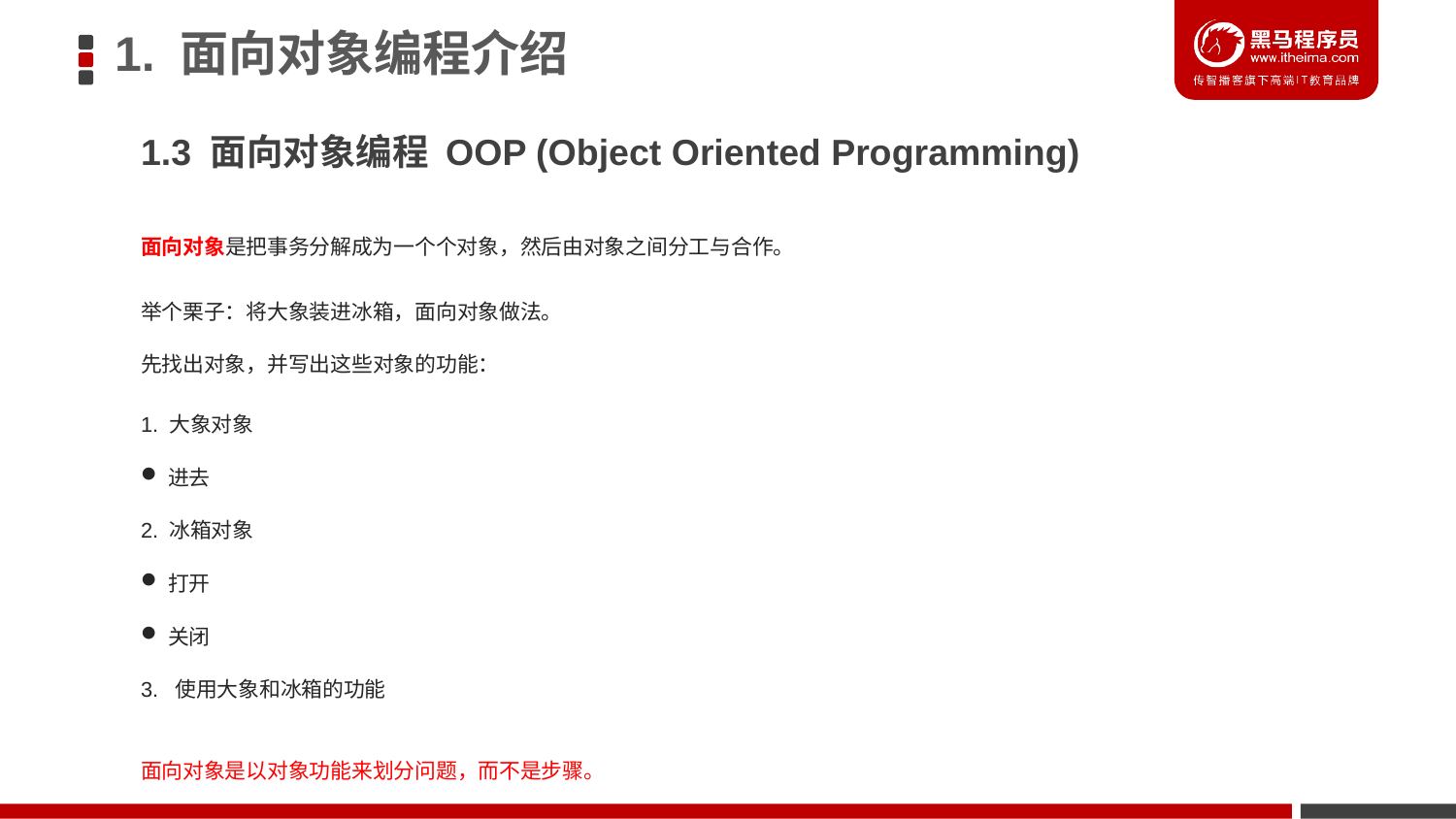

# 1. 面向对象编程介绍
1.3 面向对象编程 OOP (Object Oriented Programming)
面向对象是把事务分解成为一个个对象，然后由对象之间分工与合作。
举个栗子：将大象装进冰箱，面向对象做法。
先找出对象，并写出这些对象的功能：
1. 大象对象
进去
2. 冰箱对象
打开
关闭
3.  使用大象和冰箱的功能
面向对象是以对象功能来划分问题，而不是步骤。